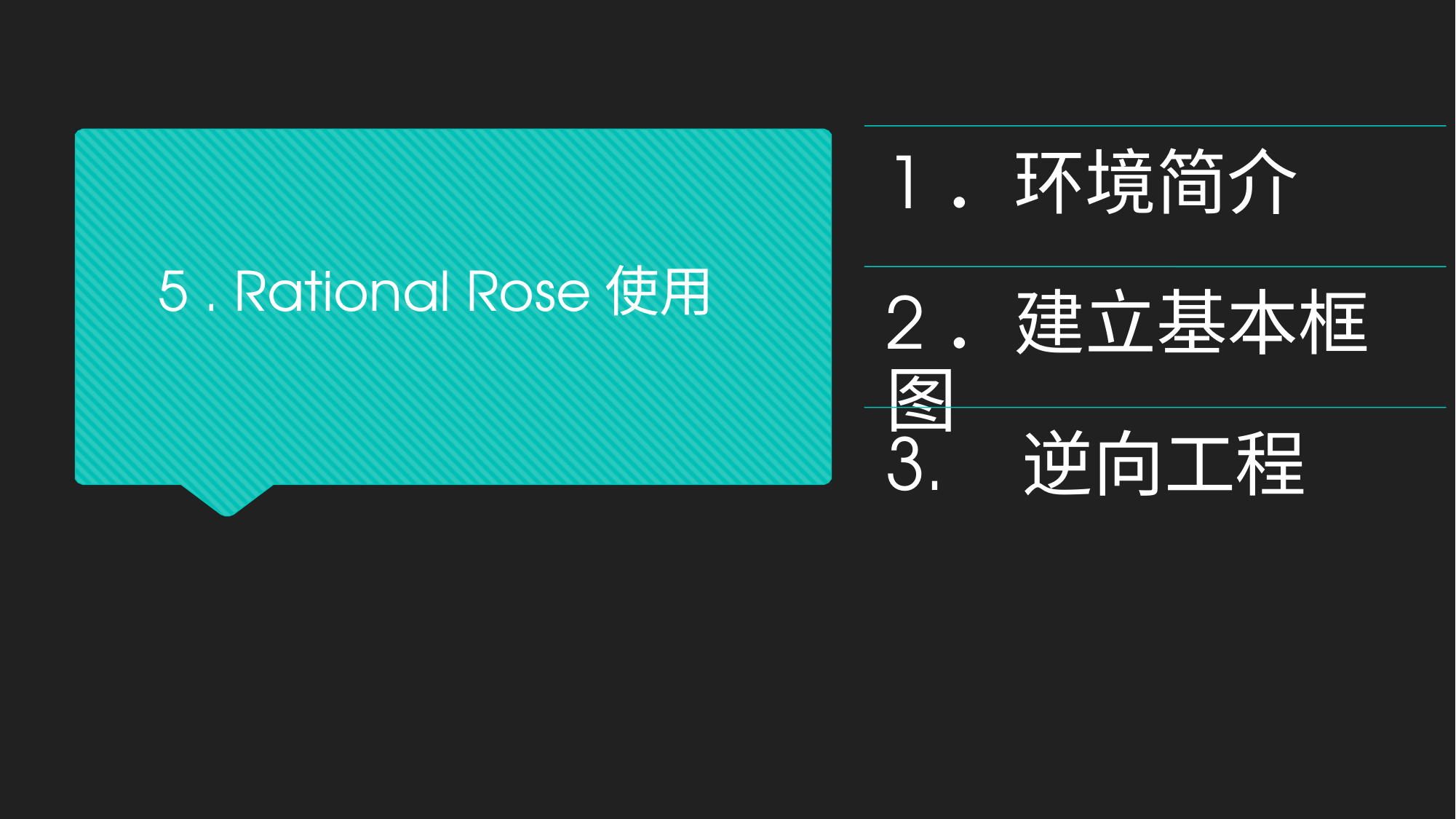

1．环境简介
2．建立基本框图
3.   逆向工程
5 . Rational Rose使用